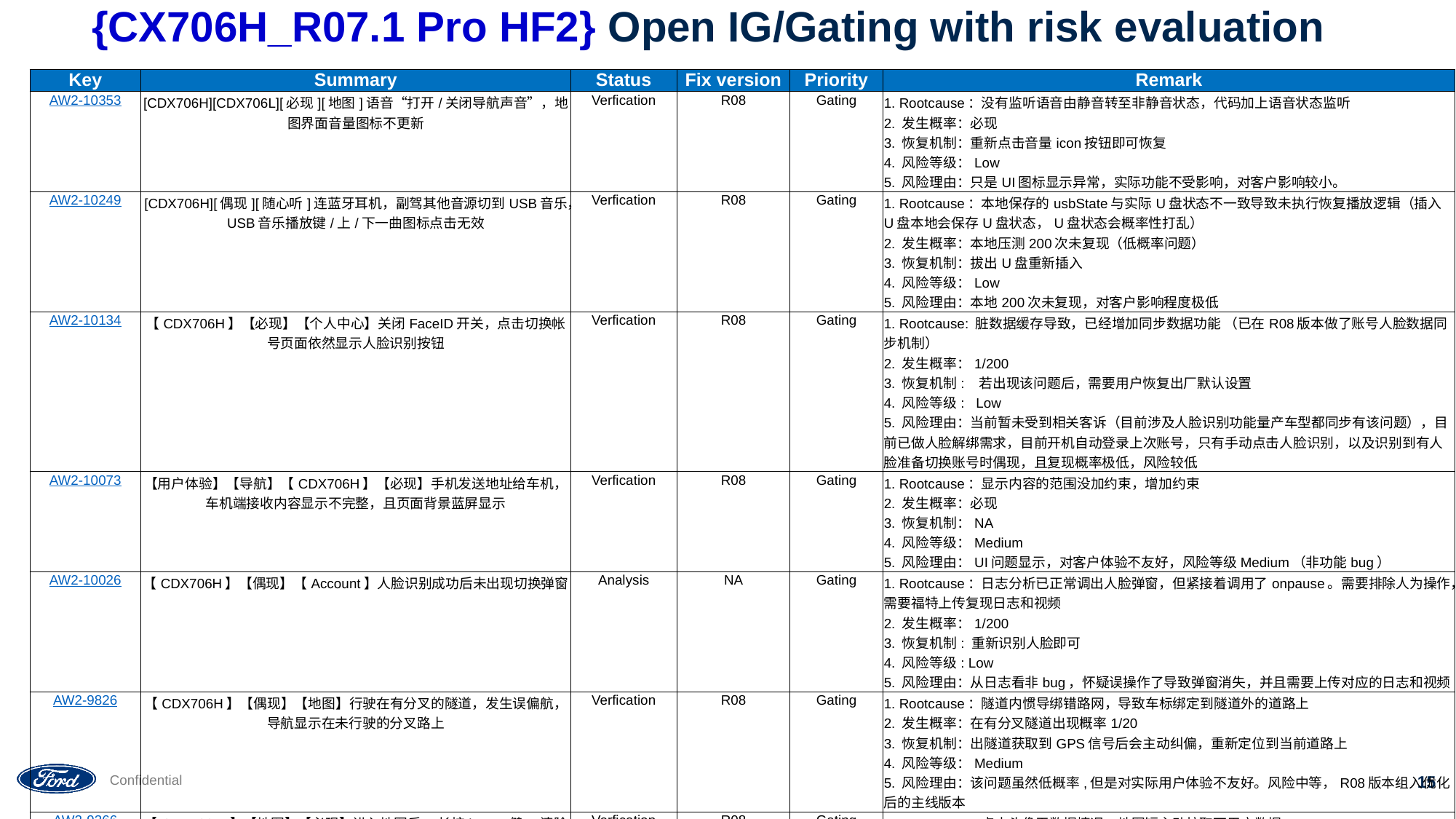

# {CX706H_R07.1 Pro HF2} Open IG/Gating with risk evaluation
| Key | Summary | Status | Fix version | Priority | Remark |
| --- | --- | --- | --- | --- | --- |
| AW2-10353 | [CDX706H][CDX706L][必现][地图]语音“打开/关闭导航声音”，地图界面音量图标不更新 | Verfication | R08 | Gating | 1. Rootcause：没有监听语音由静音转至非静音状态，代码加上语音状态监听 2. 发生概率：必现 3. 恢复机制：重新点击音量icon按钮即可恢复 4. 风险等级：Low 5. 风险理由：只是UI图标显示异常，实际功能不受影响，对客户影响较小。 |
| AW2-10249 | [CDX706H][偶现][随心听]连蓝牙耳机，副驾其他音源切到USB音乐，USB音乐播放键/上/下一曲图标点击无效 | Verfication | R08 | Gating | 1. Rootcause：本地保存的usbState与实际U盘状态不一致导致未执行恢复播放逻辑（插入U盘本地会保存U盘状态，U盘状态会概率性打乱） 2. 发生概率：本地压测200次未复现（低概率问题） 3. 恢复机制：拔出U盘重新插入 4. 风险等级：Low 5. 风险理由：本地200次未复现，对客户影响程度极低 |
| AW2-10134 | 【CDX706H】【必现】【个人中心】关闭FaceID开关，点击切换帐号页面依然显示人脸识别按钮 | Verfication | R08 | Gating | 1. Rootcause: 脏数据缓存导致，已经增加同步数据功能 （已在R08版本做了账号人脸数据同步机制） 2. 发生概率：1/200 3. 恢复机制: 若出现该问题后，需要用户恢复出厂默认设置 4. 风险等级: Low 5. 风险理由：当前暂未受到相关客诉（目前涉及人脸识别功能量产车型都同步有该问题），目前已做人脸解绑需求，目前开机自动登录上次账号，只有手动点击人脸识别，以及识别到有人脸准备切换账号时偶现，且复现概率极低，风险较低 |
| AW2-10073 | 【用户体验】【导航】【CDX706H】【必现】手机发送地址给车机，车机端接收内容显示不完整，且页面背景蓝屏显示 | Verfication | R08 | Gating | 1. Rootcause：显示内容的范围没加约束，增加约束 2. 发生概率：必现 3. 恢复机制：NA 4. 风险等级：Medium 5. 风险理由：UI问题显示，对客户体验不友好，风险等级Medium（非功能bug） |
| AW2-10026 | 【CDX706H】【偶现】【Account】人脸识别成功后未出现切换弹窗 | Analysis | NA | Gating | 1. Rootcause：日志分析已正常调出人脸弹窗，但紧接着调用了onpause。需要排除人为操作，需要福特上传复现日志和视频 2. 发生概率：1/200 3. 恢复机制: 重新识别人脸即可 4. 风险等级: Low 5. 风险理由：从日志看非bug，怀疑误操作了导致弹窗消失，并且需要上传对应的日志和视频 |
| AW2-9826 | 【CDX706H】【偶现】【地图】行驶在有分叉的隧道，发生误偏航，导航显示在未行驶的分叉路上 | Verfication | R08 | Gating | 1. Rootcause：隧道内惯导绑错路网，导致车标绑定到隧道外的道路上 2. 发生概率：在有分叉隧道出现概率1/20 3. 恢复机制：出隧道获取到GPS信号后会主动纠偏，重新定位到当前道路上 4. 风险等级：Medium 5. 风险理由：该问题虽然低概率,但是对实际用户体验不友好。风险中等，R08版本组入优化后的主线版本 |
| AW2-9366 | 【CDX706H 】【地图】【必现】进入地图后， 长按home 健， 清除运用后， 会把百度账号也同时清掉 | Verfication | R08 | Gating | 1. Rootcause：点击头像无数据情况，地图短主动拉取下用户数据 2. 发生概率：必现 3. 恢复机制：点击工具箱内任意按钮（发现周边/收藏夹/互联互通等）后关闭页面，账号信息即可显示 4. 风险等级：Low 5. 风险理由：前置条件：进入地图后， 长按home 健，清除运用后只是头像暂未显示。实际地图账户还是处于登录状态，对客户影响较小 |